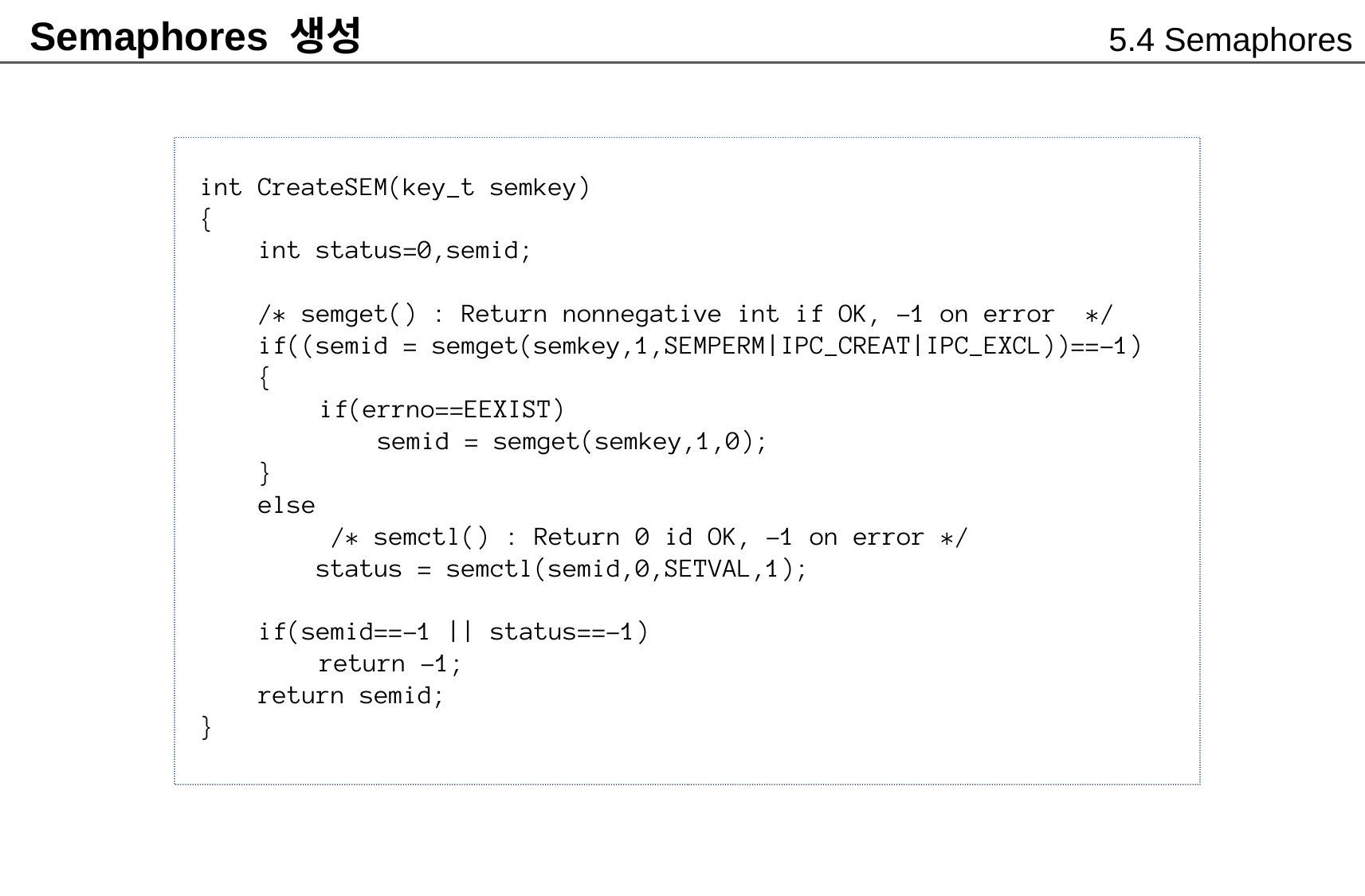

# Semaphores 생성
5.4 Semaphores

int CreateSEM(key_t semkey)
{
    int status=0,semid;

    /* semget() : Return nonnegative int if OK, -1 on error  */
    if((semid = semget(semkey,1,SEMPERM|IPC_CREAT|IPC_EXCL))==-1)
    {
	if(errno==EEXIST)
	    semid = semget(semkey,1,0);
    }
    else
         /* semctl() : Return 0 id OK, -1 on error */
        status = semctl(semid,0,SETVAL,1);

    if(semid==-1 || status==-1)
	return -1;
    return semid;
}